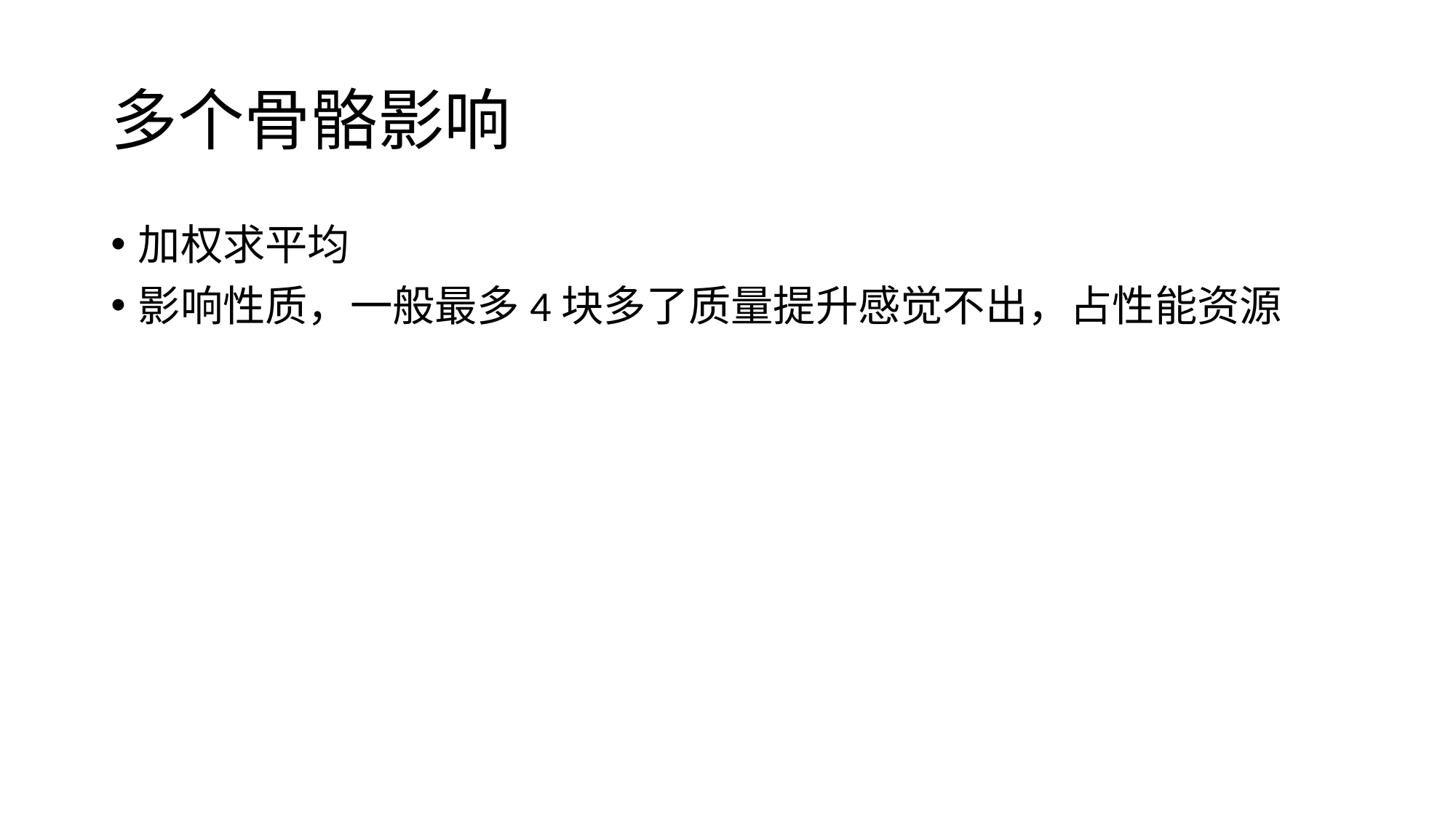

# 多个骨骼影响
加权求平均
影响性质，一般最多4块多了质量提升感觉不出，占性能资源